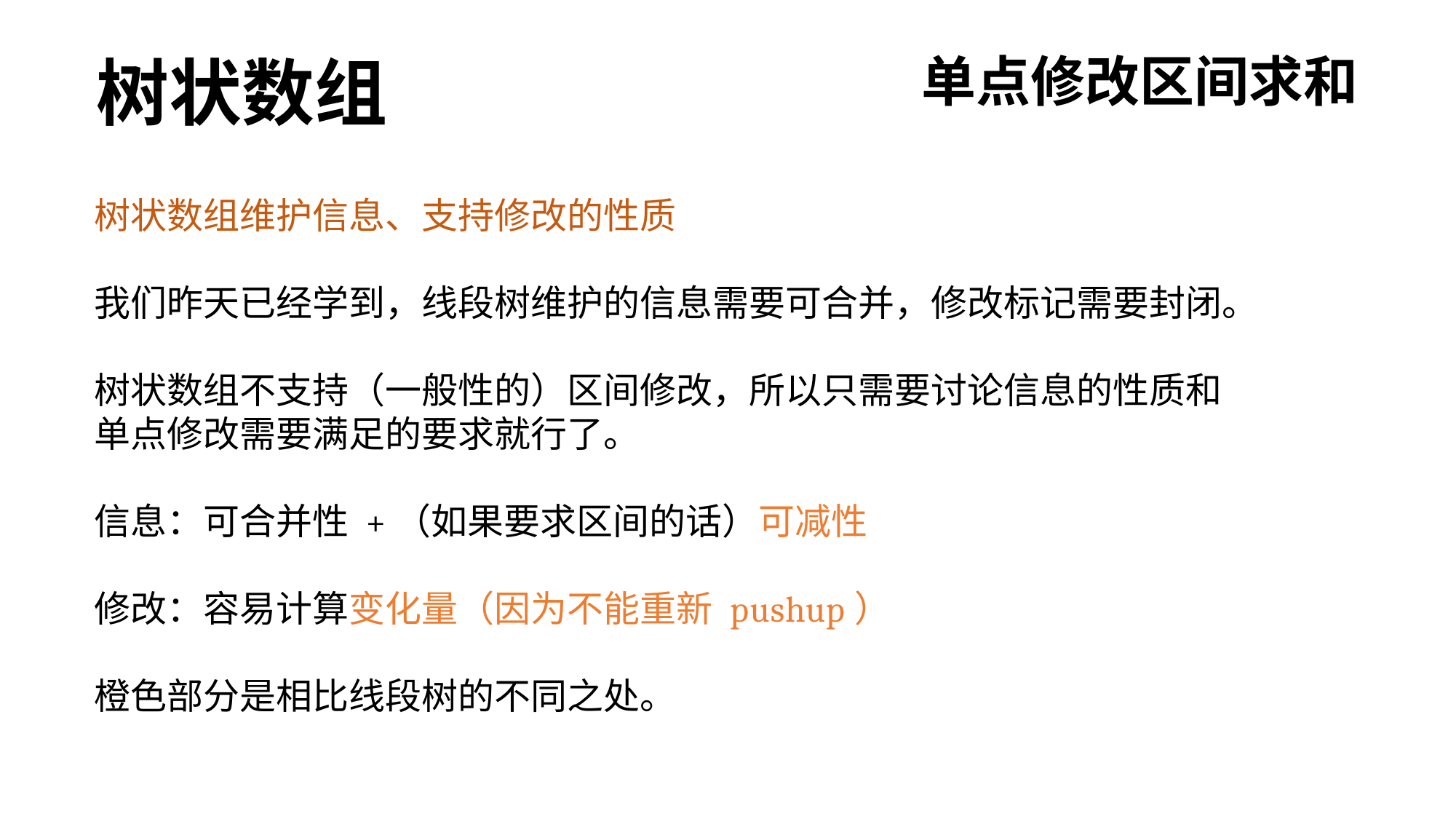

树状数组
单点修改区间求和
树状数组维护信息、支持修改的性质

我们昨天已经学到，线段树维护的信息需要可合并，修改标记需要封闭。

树状数组不支持（一般性的）区间修改，所以只需要讨论信息的性质和单点修改需要满足的要求就行了。

信息：可合并性 +（如果要求区间的话）可减性

修改：容易计算变化量（因为不能重新 pushup）

橙色部分是相比线段树的不同之处。